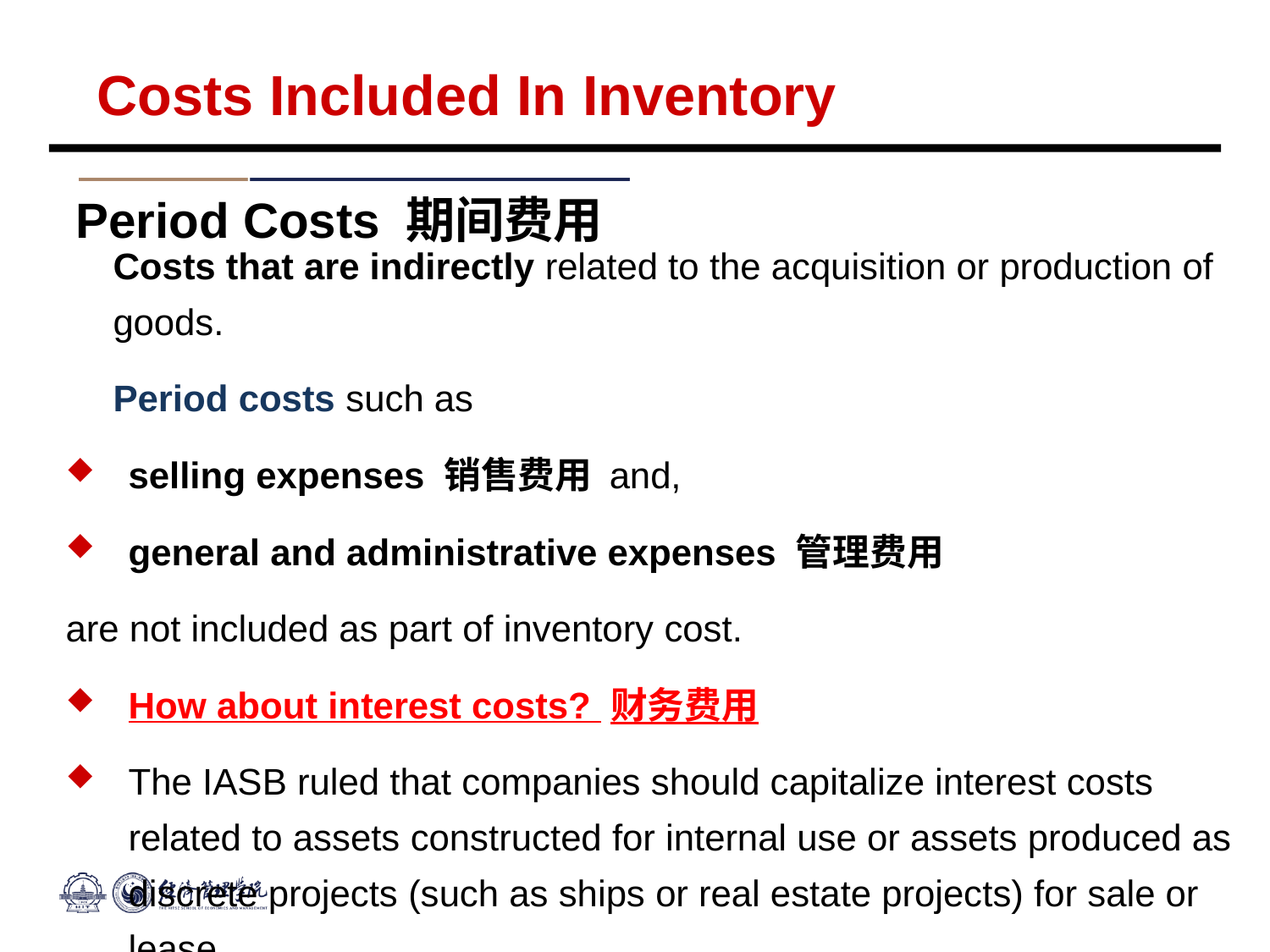

Costs Included In Inventory

Period Costs 期间费用
Costs that are indirectly related to the acquisition or production of goods.
Period costs such as
selling expenses 销售费用 and,
general and administrative expenses 管理费用
are not included as part of inventory cost.
How about interest costs? 财务费用
The IASB ruled that companies should capitalize interest costs related to assets constructed for internal use or assets produced as discrete projects (such as ships or real estate projects) for sale or lease.